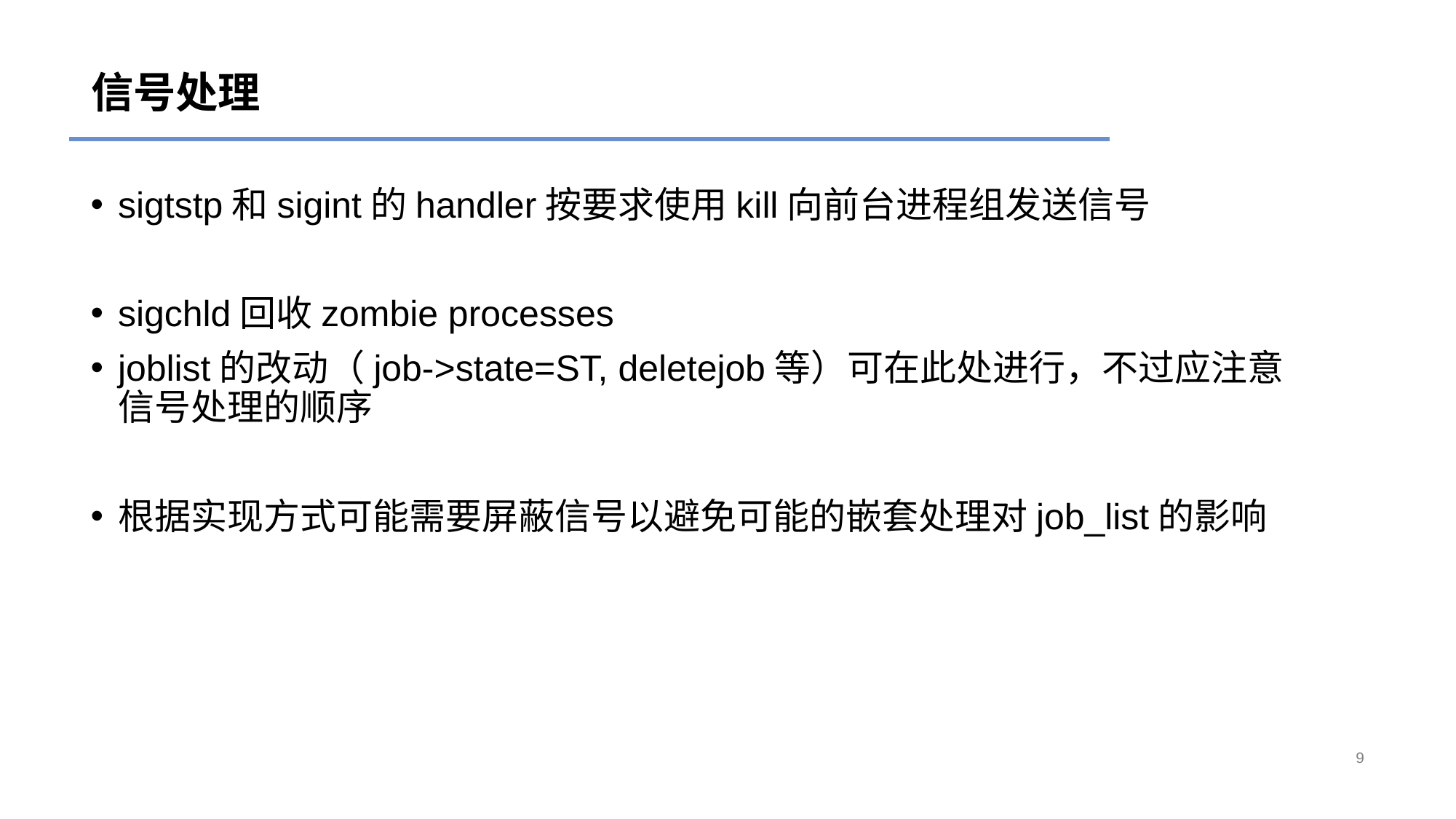

# 信号处理
sigtstp和sigint的handler按要求使用kill向前台进程组发送信号

sigchld回收zombie processes
joblist的改动（job->state=ST, deletejob等）可在此处进行，不过应注意信号处理的顺序

根据实现方式可能需要屏蔽信号以避免可能的嵌套处理对job_list的影响

9